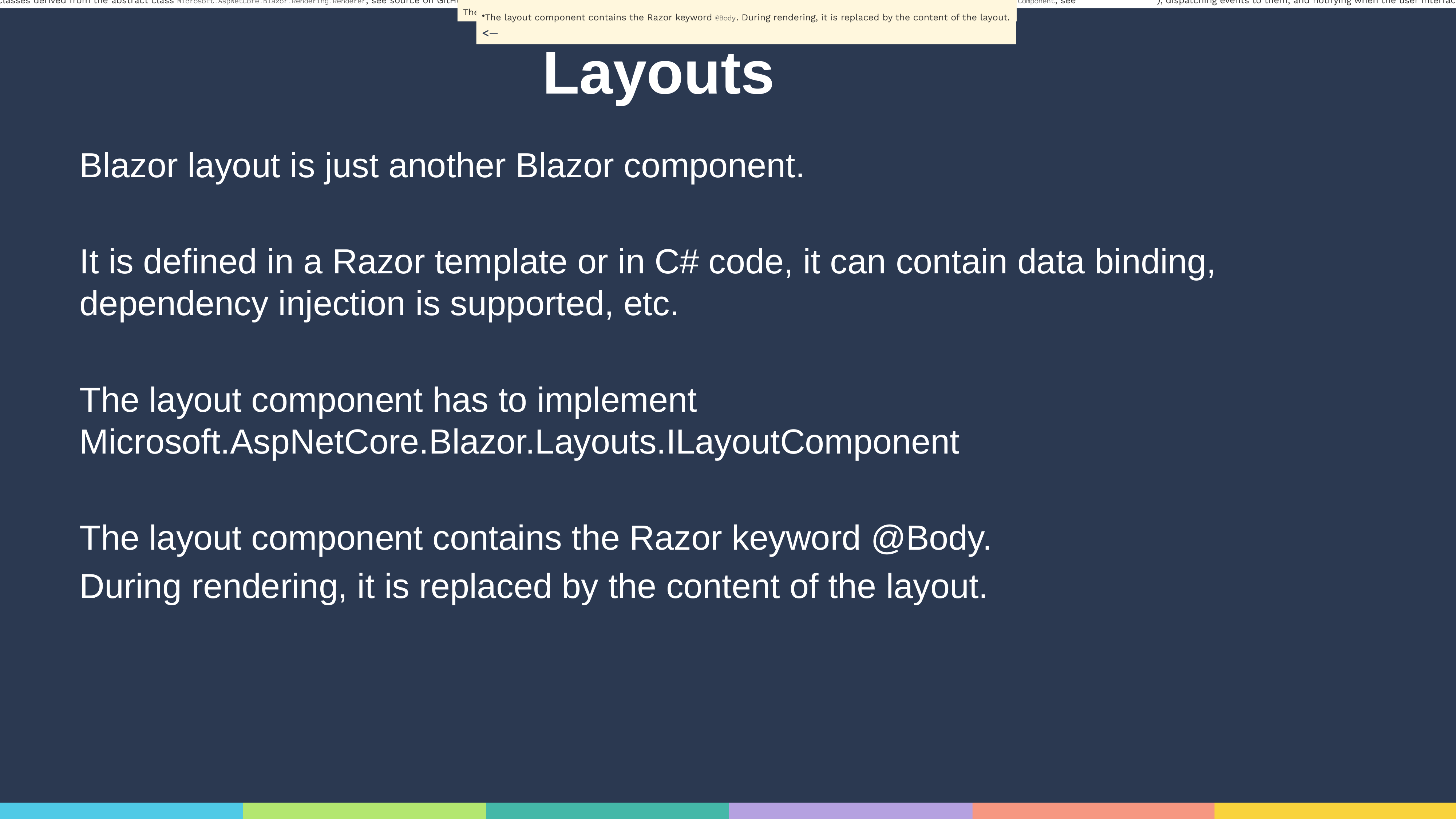

Blazor, renderers (classes derived from the abstract class Microsoft.AspNetCore.Blazor.Rendering.Renderer, see source on GitHub) provide mechanisms for rendering hierarchies of components (classes implementing Microsoft.AspNetCore.Blazor.Components.IComponent, see source on GitHub), dispatching events to them, and notifying when the user interface is being updated.
# Layouts
The layout component contains the Razor keyword @Body. During rendering, it is replaced by the content of the layou<㾀

The layout component contains the Razor keyword @Body. During rendering, it is replaced by the content of the layout.
<─
Blazor layout is just another Blazor component.

It is defined in a Razor template or in C# code, it can contain data binding, dependency injection is supported, etc.

The layout component has to implement Microsoft.AspNetCore.Blazor.Layouts.ILayoutComponent

The layout component contains the Razor keyword @Body.
During rendering, it is replaced by the content of the layout.